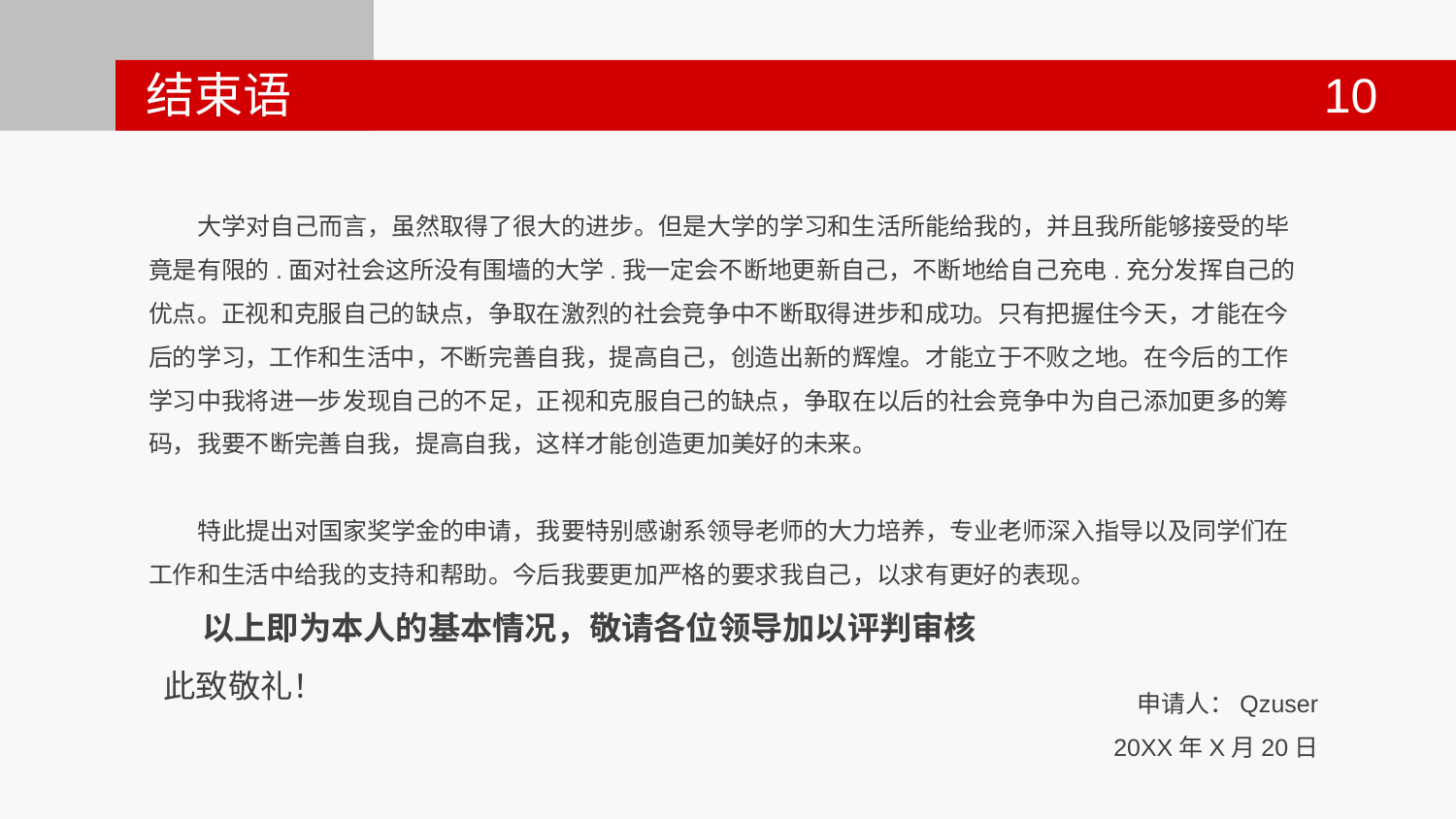

结束语
10
        大学对自己而言，虽然取得了很大的进步。但是大学的学习和生活所能给我的，并且我所能够接受的毕竟是有限的.面对社会这所没有围墙的大学.我一定会不断地更新自己，不断地给自己充电.充分发挥自己的优点。正视和克服自己的缺点，争取在激烈的社会竞争中不断取得进步和成功。只有把握住今天，才能在今后的学习，工作和生活中，不断完善自我，提高自己，创造出新的辉煌。才能立于不败之地。在今后的工作学习中我将进一步发现自己的不足，正视和克服自己的缺点，争取在以后的社会竞争中为自己添加更多的筹码，我要不断完善自我，提高自我，这样才能创造更加美好的未来。

        特此提出对国家奖学金的申请，我要特别感谢系领导老师的大力培养，专业老师深入指导以及同学们在工作和生活中给我的支持和帮助。今后我要更加严格的要求我自己，以求有更好的表现。
         以上即为本人的基本情况，敬请各位领导加以评判审核
 此致敬礼！
申请人：Qzuser
20XX年X月20日